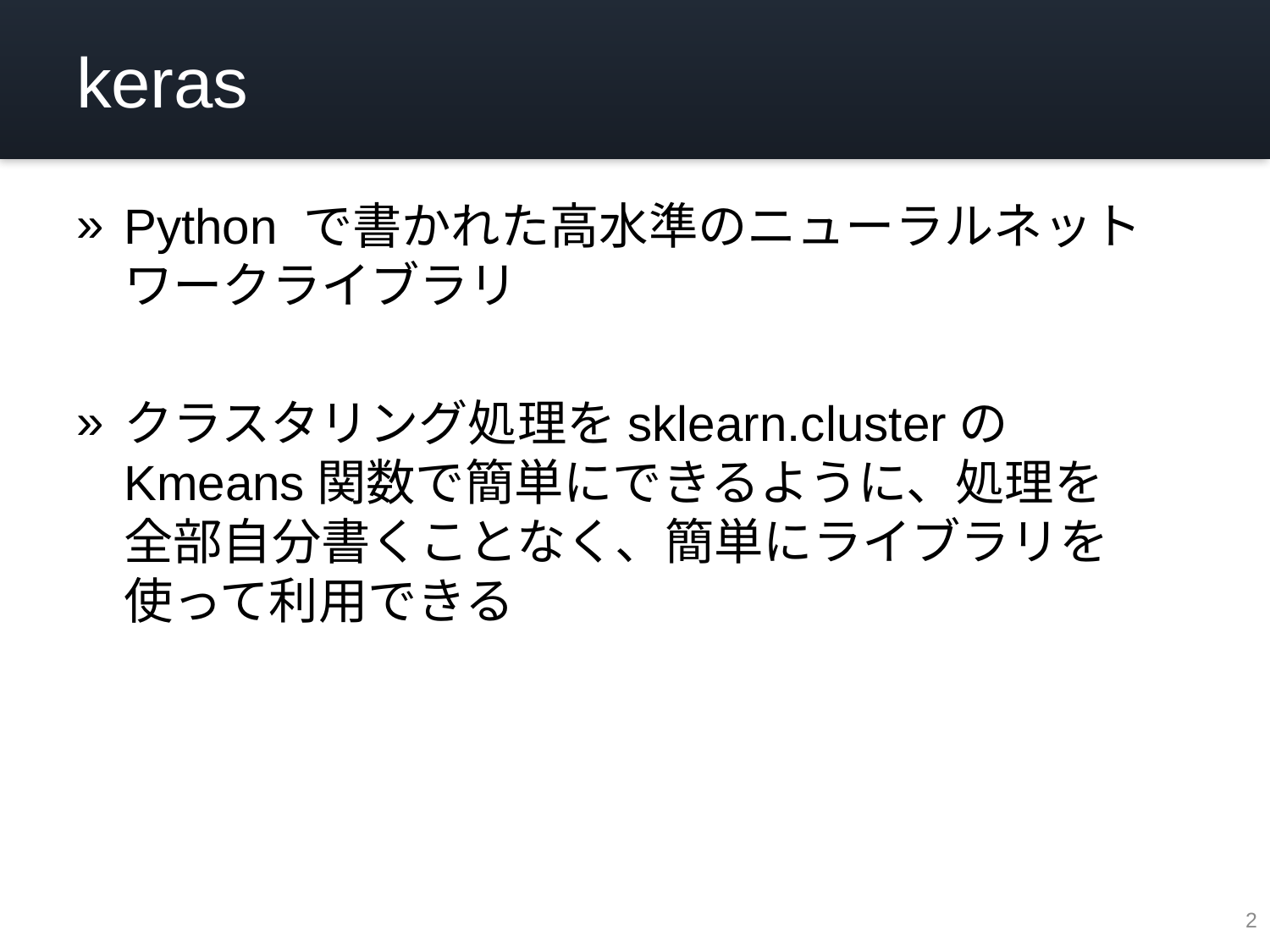

# keras
Python で書かれた高水準のニューラルネットワークライブラリ

クラスタリング処理をsklearn.clusterのKmeans関数で簡単にできるように、処理を全部自分書くことなく、簡単にライブラリを使って利用できる
2